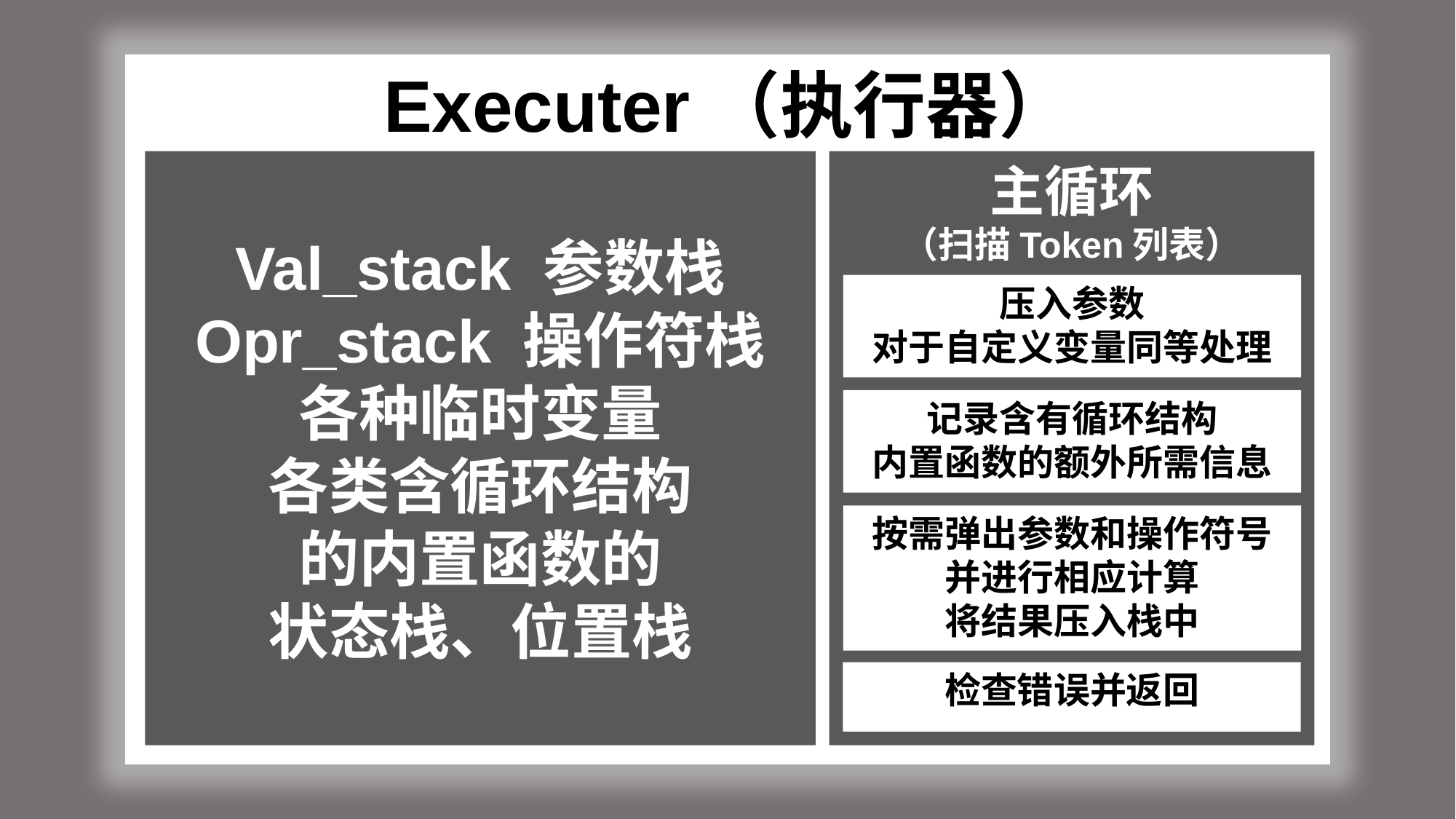

Executer（执行器）
主循环
（扫描Token列表）
Val_stack 参数栈
Opr_stack 操作符栈
各种临时变量
各类含循环结构
的内置函数的
状态栈、位置栈
压入参数
对于自定义变量同等处理
记录含有循环结构
内置函数的额外所需信息
按需弹出参数和操作符号
并进行相应计算
将结果压入栈中
检查错误并返回